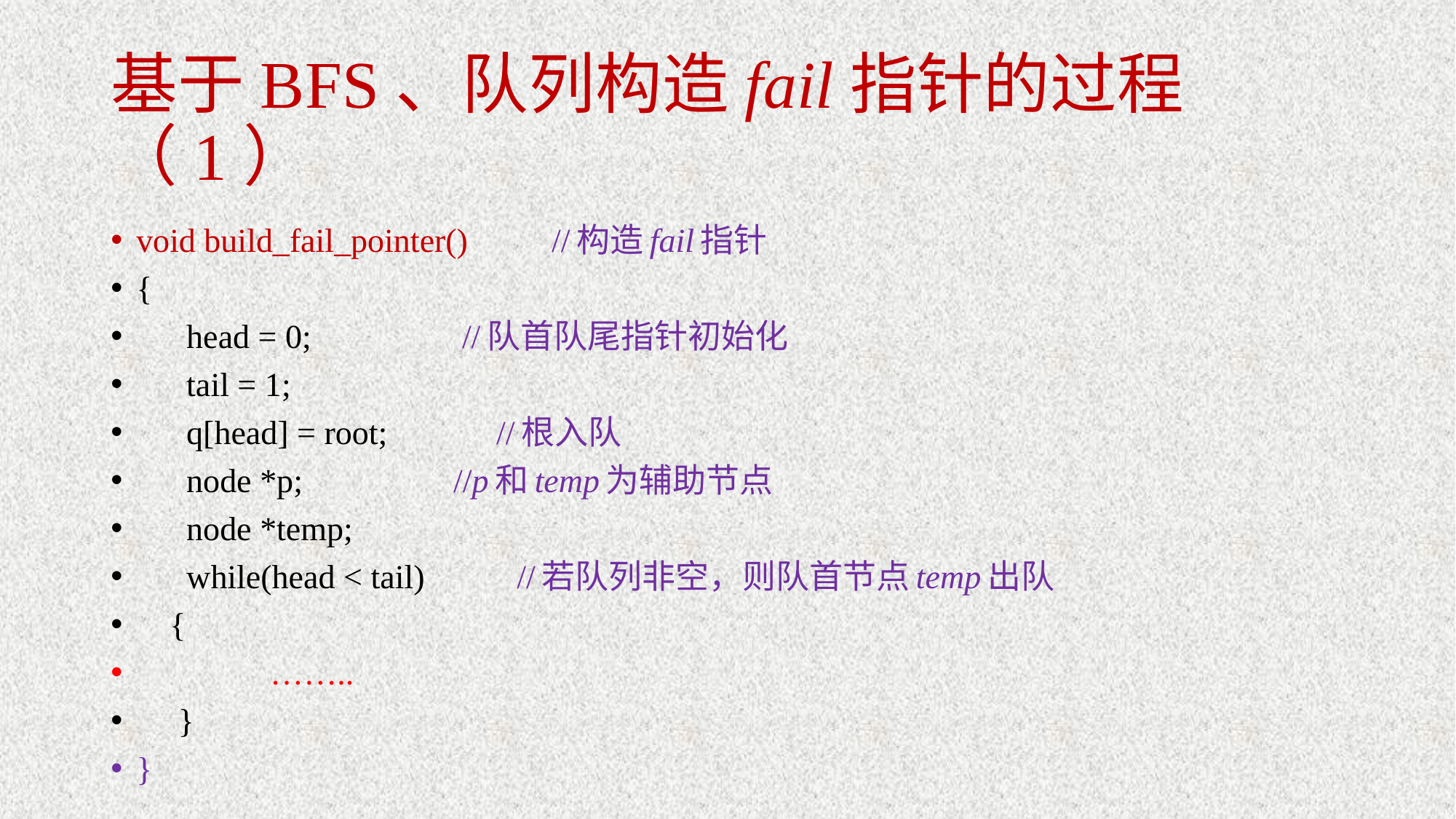

# 基于BFS、队列构造fail指针的过程（1）
void build_fail_pointer()          //构造fail指针
{
      head = 0;                  //队首队尾指针初始化
      tail = 1;
      q[head] = root;             //根入队
      node *p;                  //p和temp为辅助节点
      node *temp;
      while(head < tail)           //若队列非空，则队首节点temp出队
    {
                ……..
     }
}